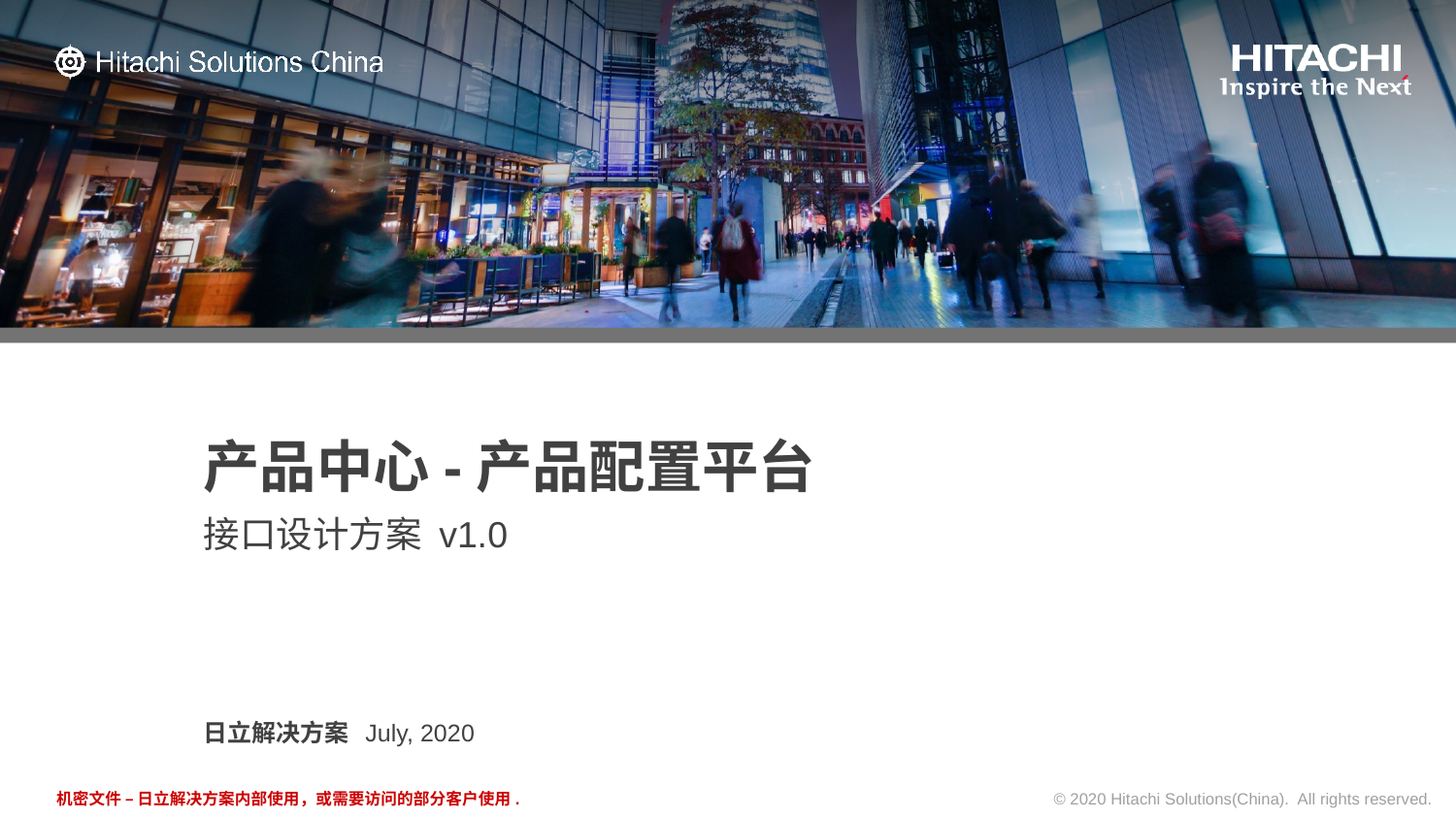

# 产品中心-产品配置平台
接口设计方案 v1.0
日立解决方案
July, 2020